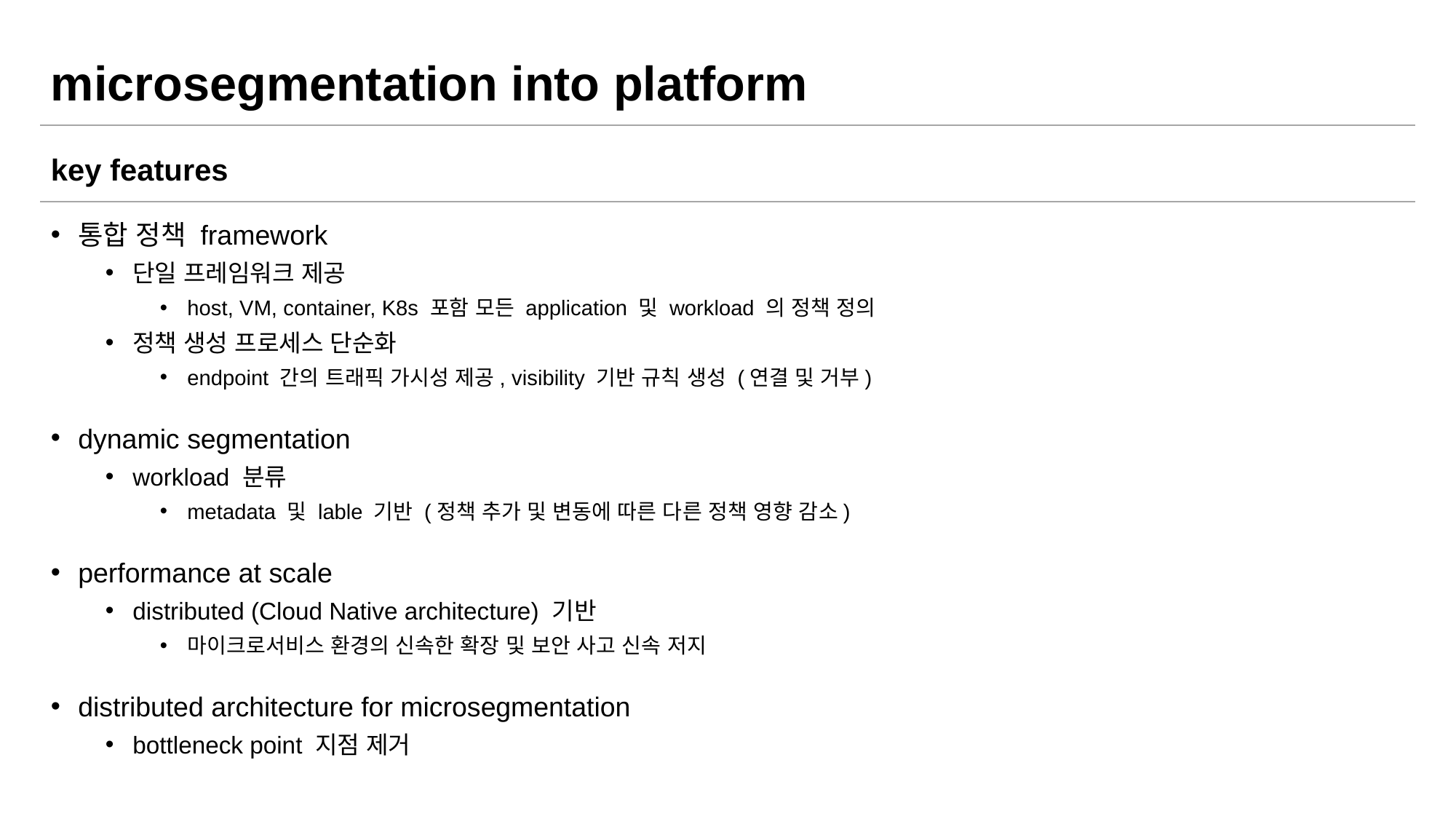

# microsegmentation into platform
key features
통합 정책 framework
단일 프레임워크 제공
host, VM, container, K8s 포함 모든 application 및 workload 의 정책 정의
정책 생성 프로세스 단순화
endpoint 간의 트래픽 가시성 제공, visibility 기반 규칙 생성 (연결 및 거부)
dynamic segmentation
workload 분류
metadata 및 lable 기반 (정책 추가 및 변동에 따른 다른 정책 영향 감소)
performance at scale
distributed (Cloud Native architecture) 기반
마이크로서비스 환경의 신속한 확장 및 보안 사고 신속 저지
distributed architecture for microsegmentation
bottleneck point 지점 제거